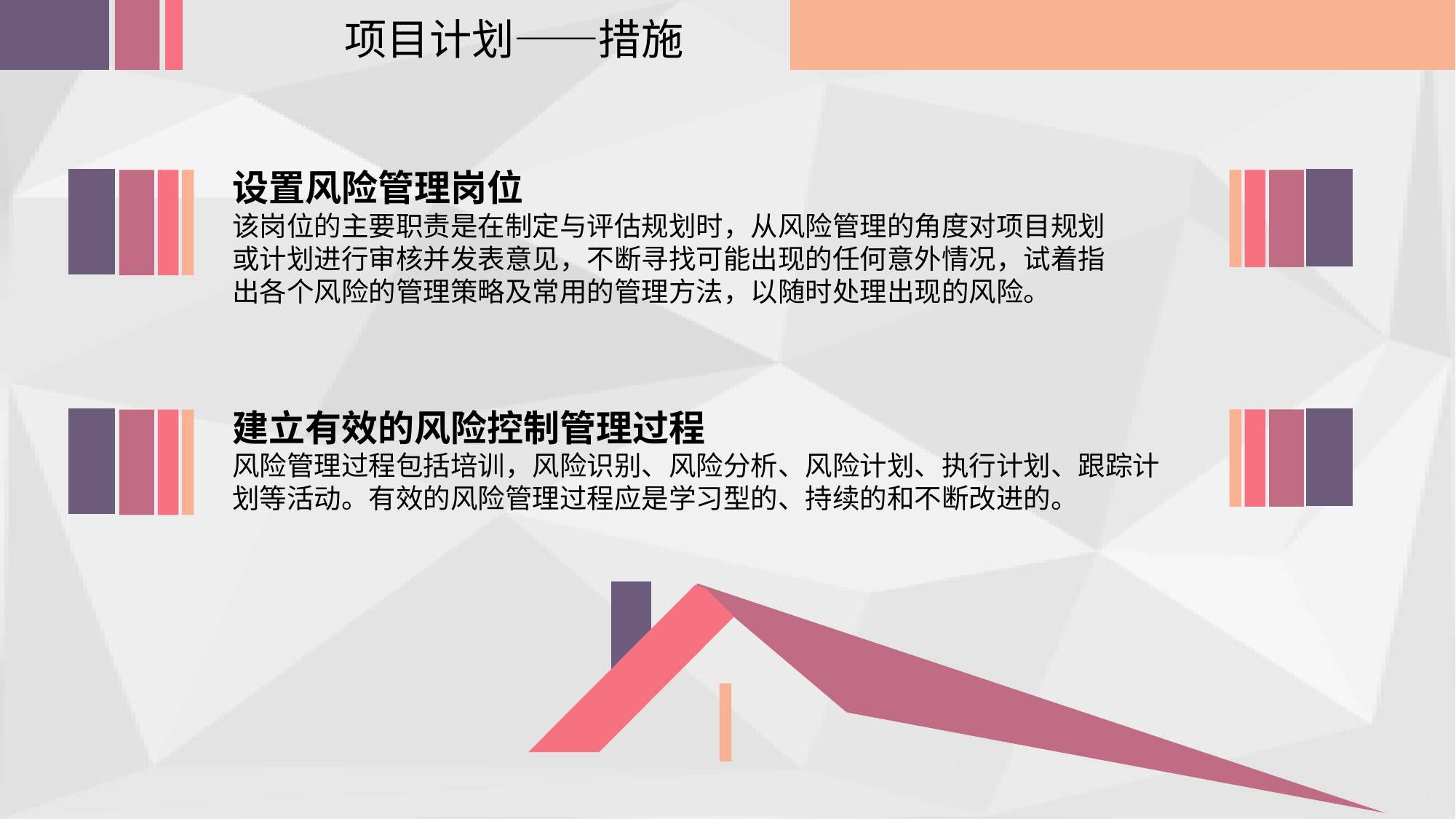

项目计划——措施
设置风险管理岗位
该岗位的主要职责是在制定与评估规划时，从风险管理的角度对项目规划
或计划进行审核并发表意见，不断寻找可能出现的任何意外情况，试着指
出各个风险的管理策略及常用的管理方法，以随时处理出现的风险。

建立有效的风险控制管理过程
风险管理过程包括培训，风险识别、风险分析、风险计划、执行计划、跟踪计划等活动。有效的风险管理过程应是学习型的、持续的和不断改进的。